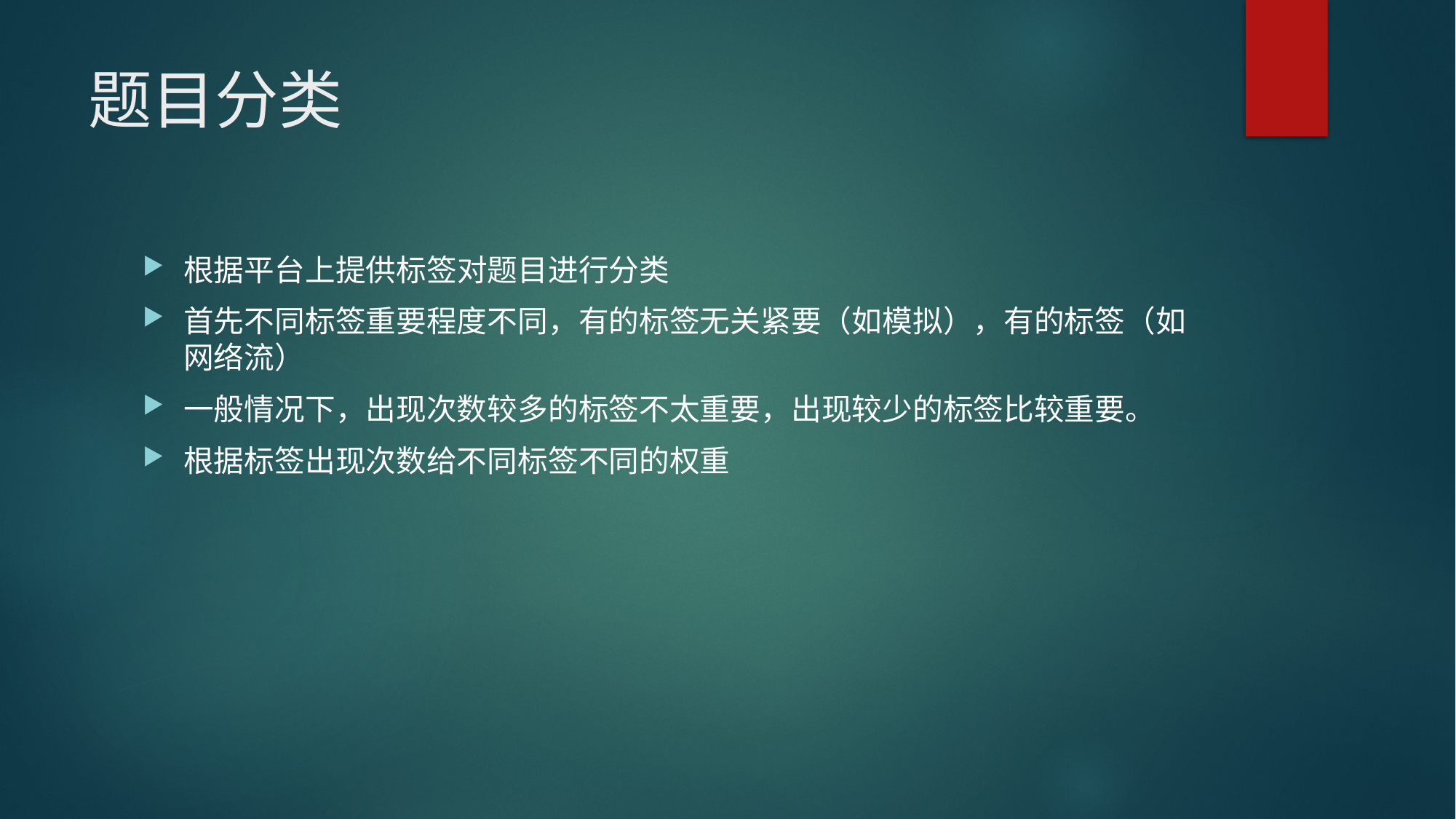

# 题目分类
根据平台上提供标签对题目进行分类
首先不同标签重要程度不同，有的标签无关紧要（如模拟），有的标签（如网络流）
一般情况下，出现次数较多的标签不太重要，出现较少的标签比较重要。
根据标签出现次数给不同标签不同的权重